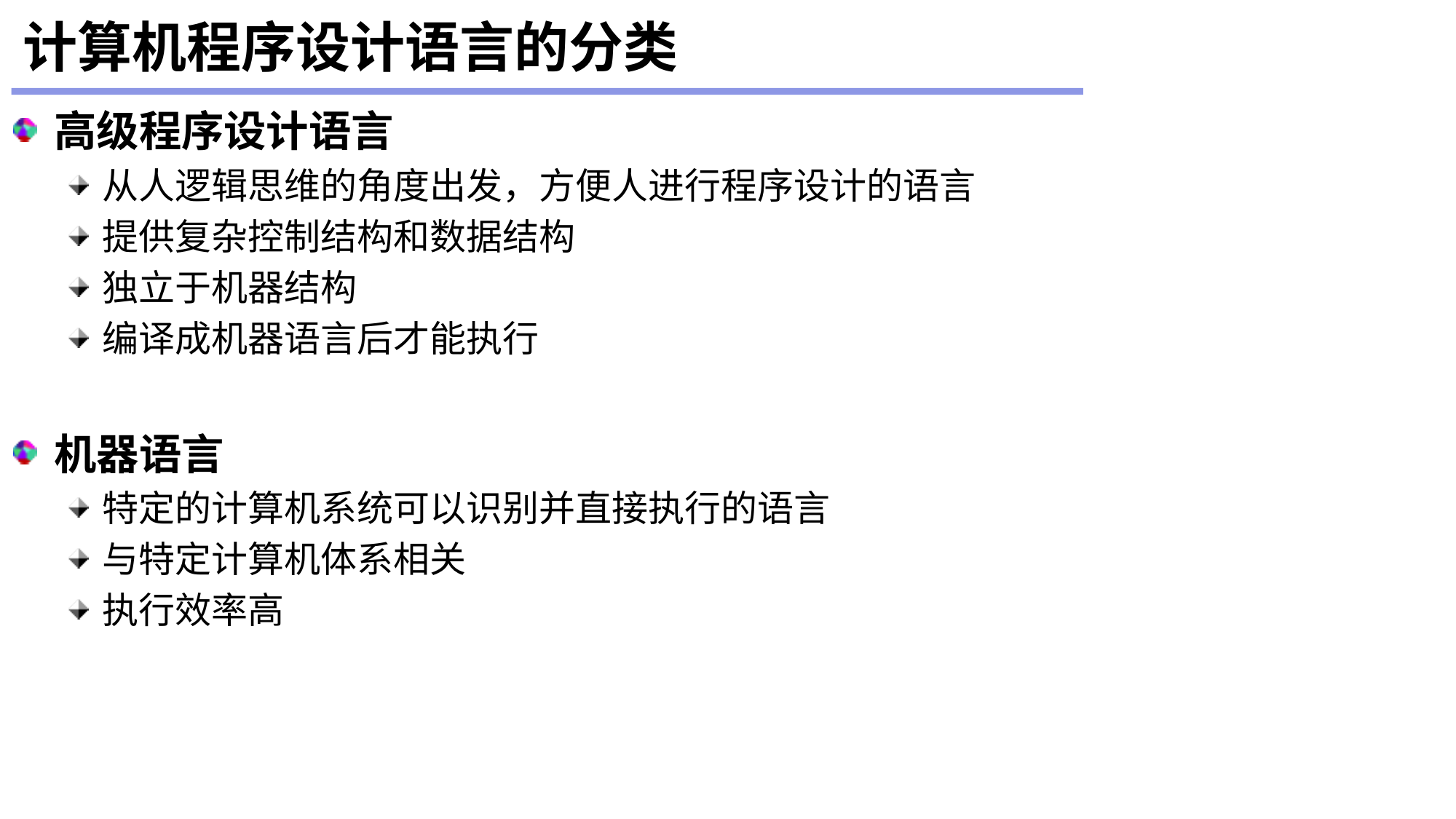

# 计算机程序设计语言的分类
高级程序设计语言
从人逻辑思维的角度出发，方便人进行程序设计的语言
提供复杂控制结构和数据结构
独立于机器结构
编译成机器语言后才能执行

机器语言
特定的计算机系统可以识别并直接执行的语言
与特定计算机体系相关
执行效率高